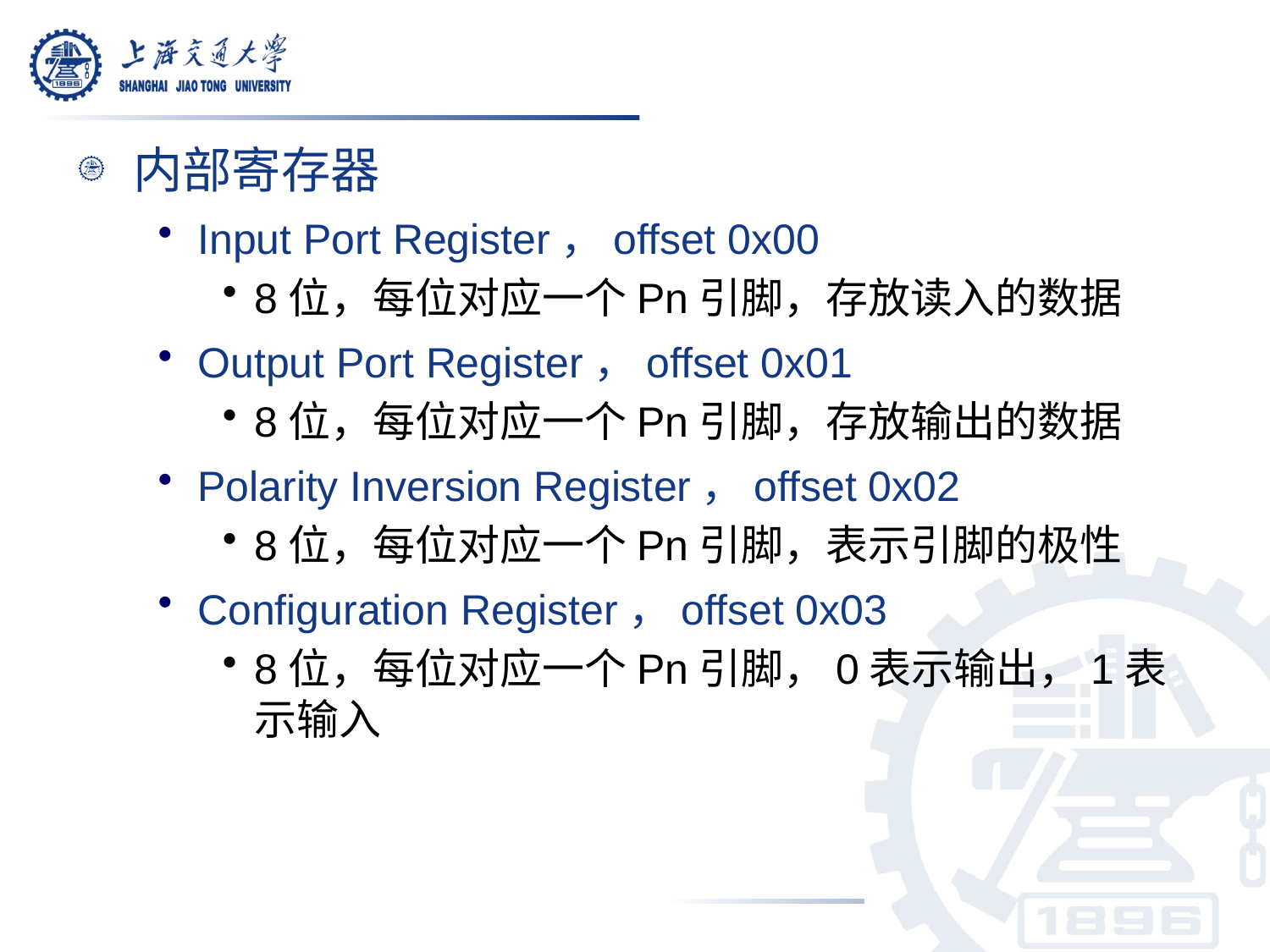

内部寄存器
Input Port Register，offset 0x00
8位，每位对应一个Pn引脚，存放读入的数据
Output Port Register，offset 0x01
8位，每位对应一个Pn引脚，存放输出的数据
Polarity Inversion Register，offset 0x02
8位，每位对应一个Pn引脚，表示引脚的极性
Configuration Register，offset 0x03
8位，每位对应一个Pn引脚，0表示输出，1表示输入